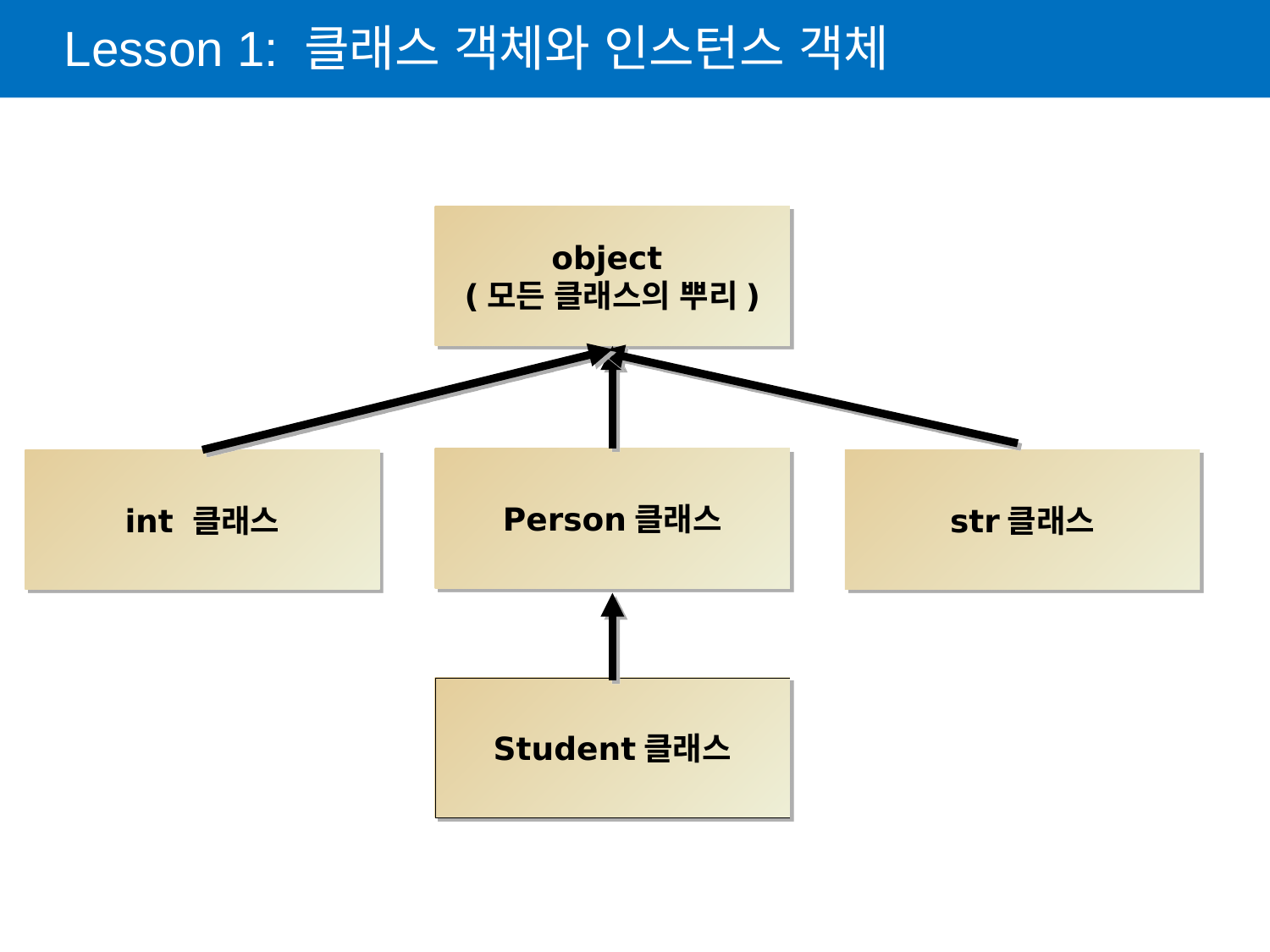

# Lesson 1: 클래스 객체와 인스턴스 객체
object
(모든 클래스의 뿌리)
Person클래스
int 클래스
str클래스
Student클래스